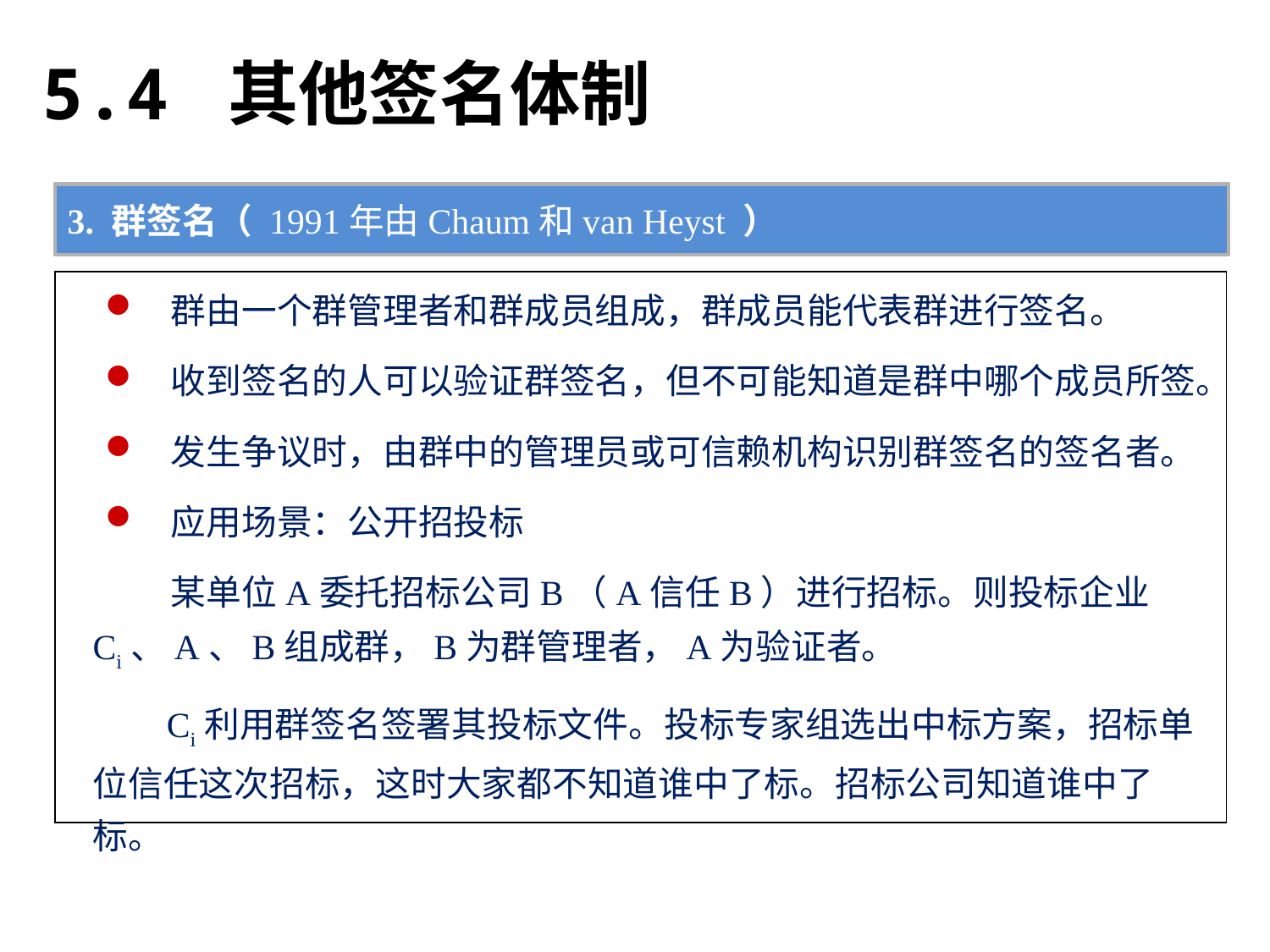

# 5.4 其他签名体制
3. 群签名（ 1991年由Chaum和van Heyst ）
群由一个群管理者和群成员组成，群成员能代表群进行签名。
收到签名的人可以验证群签名，但不可能知道是群中哪个成员所签。
发生争议时，由群中的管理员或可信赖机构识别群签名的签名者。
应用场景：公开招投标
    某单位A委托招标公司B（A信任B）进行招标。则投标企业Ci、A、B组成群，B为群管理者，A为验证者。
    Ci利用群签名签署其投标文件。投标专家组选出中标方案，招标单位信任这次招标，这时大家都不知道谁中了标。招标公司知道谁中了标。